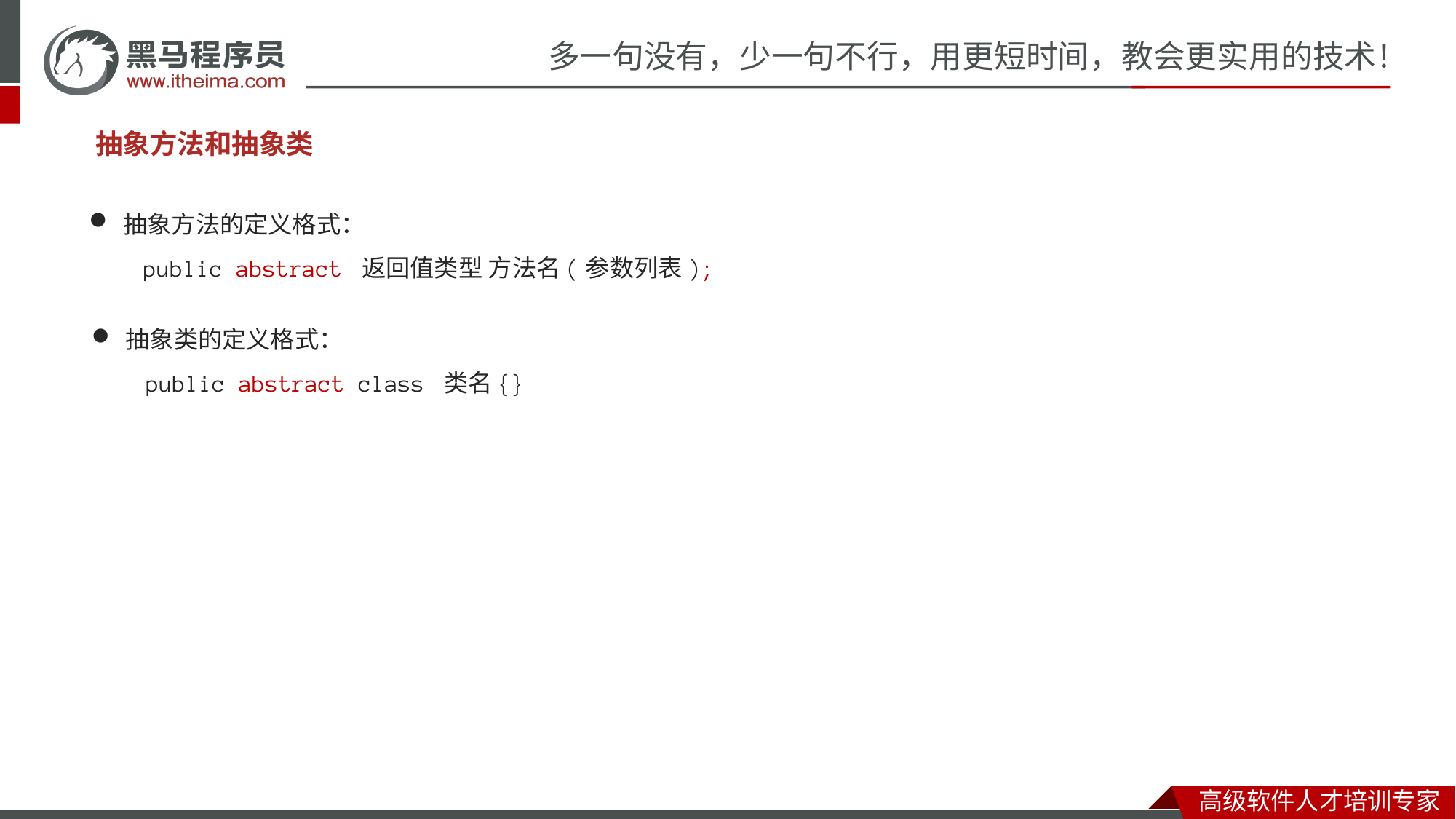

#
抽象方法和抽象类
抽象方法的定义格式：
public abstract 返回值类型 方法名(参数列表);
抽象类的定义格式：
public abstract class 类名{}